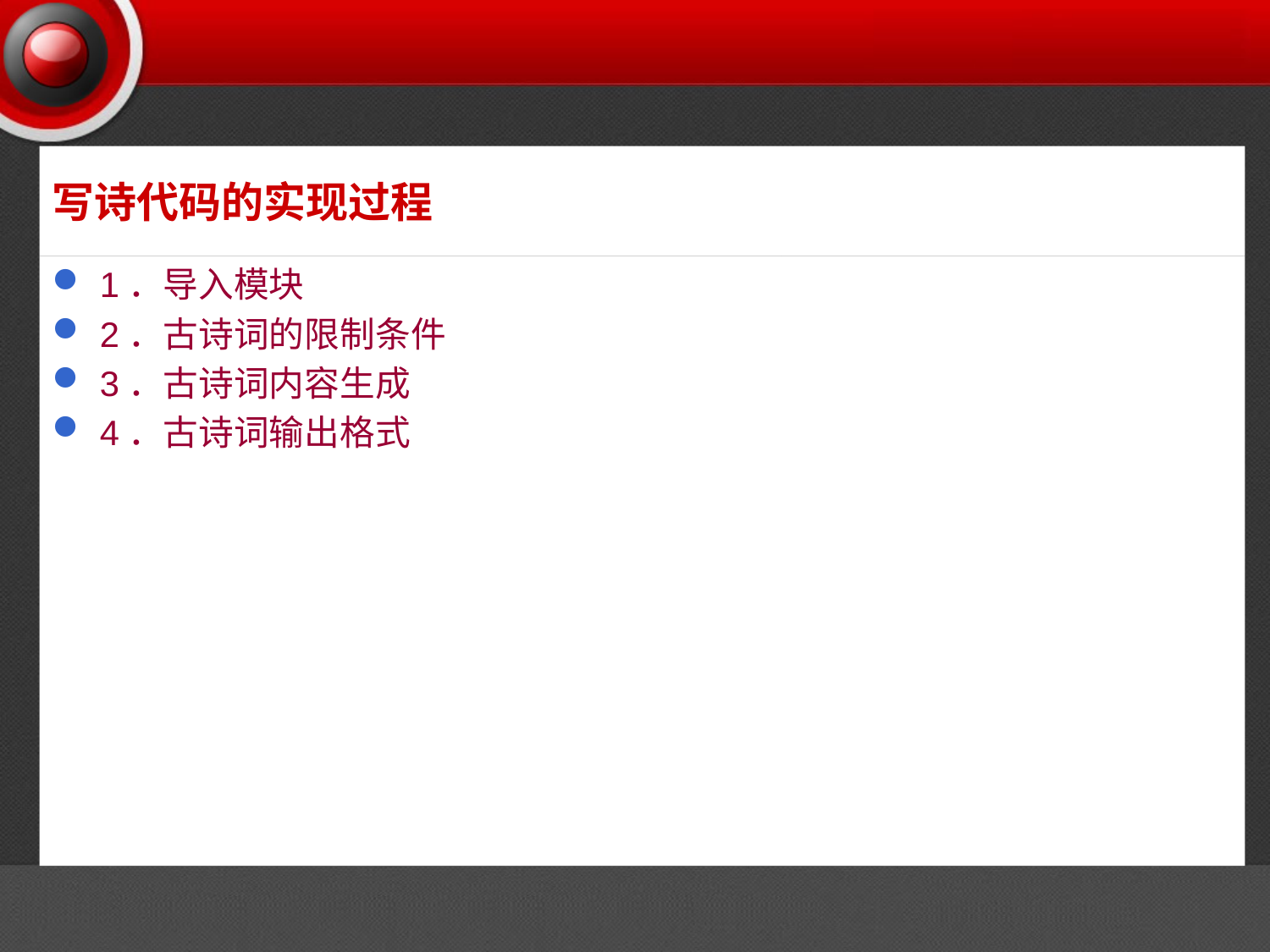

# 写诗代码的实现过程
1．导入模块
2．古诗词的限制条件
3．古诗词内容生成
4．古诗词输出格式